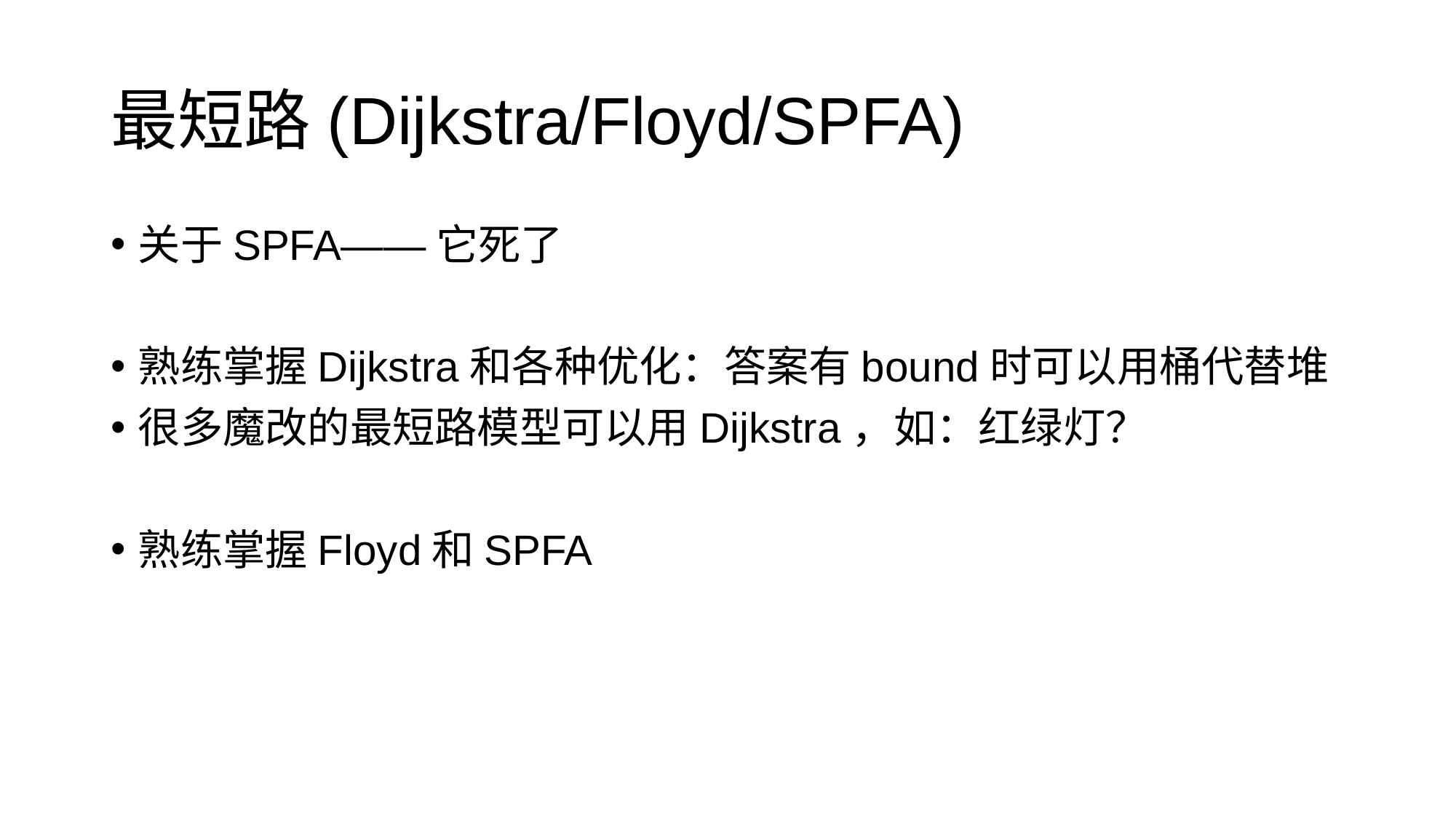

# 最短路(Dijkstra/Floyd/SPFA)
关于SPFA——它死了

熟练掌握Dijkstra和各种优化：答案有bound时可以用桶代替堆
很多魔改的最短路模型可以用Dijkstra，如：红绿灯？

熟练掌握Floyd和SPFA